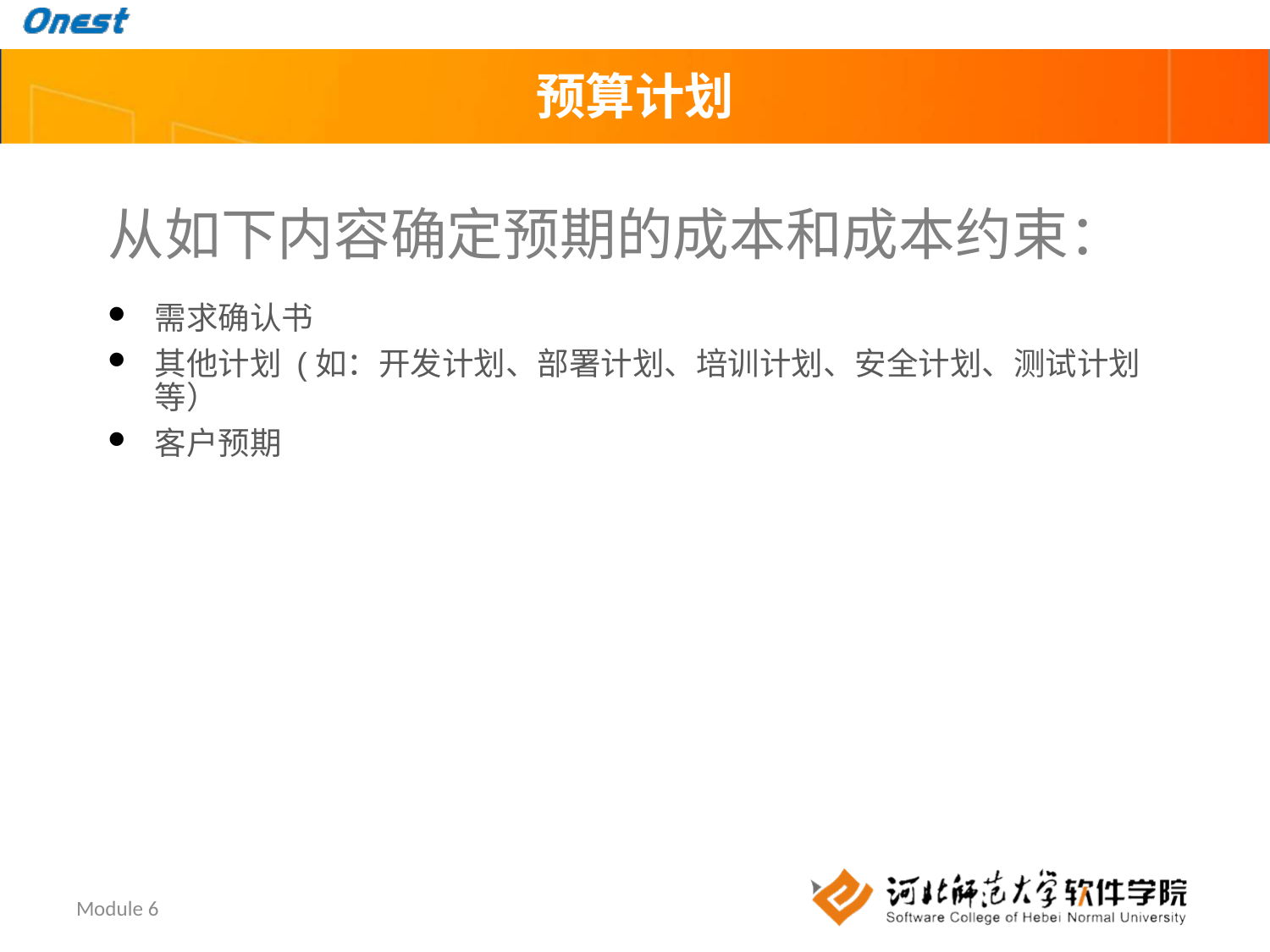

# 预算计划
从如下内容确定预期的成本和成本约束：
需求确认书
其他计划 (如：开发计划、部署计划、培训计划、安全计划、测试计划等）
客户预期
Module 6